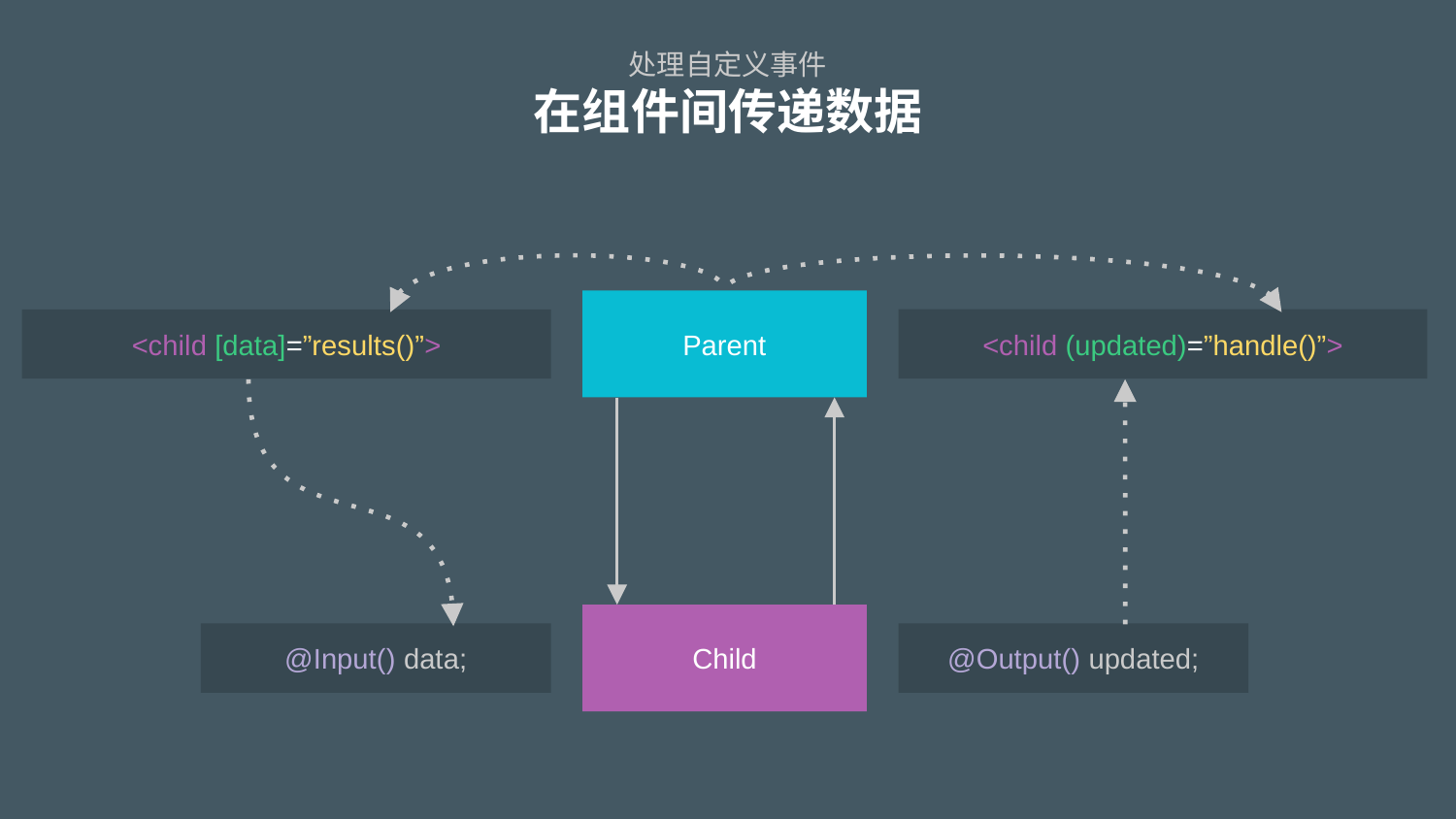

# 处理自定义事件 在组件间传递数据
Parent
<child (updated)=”handle()”>
<child [data]=”results()”>

Child
@Input() data;
@Output() updated;